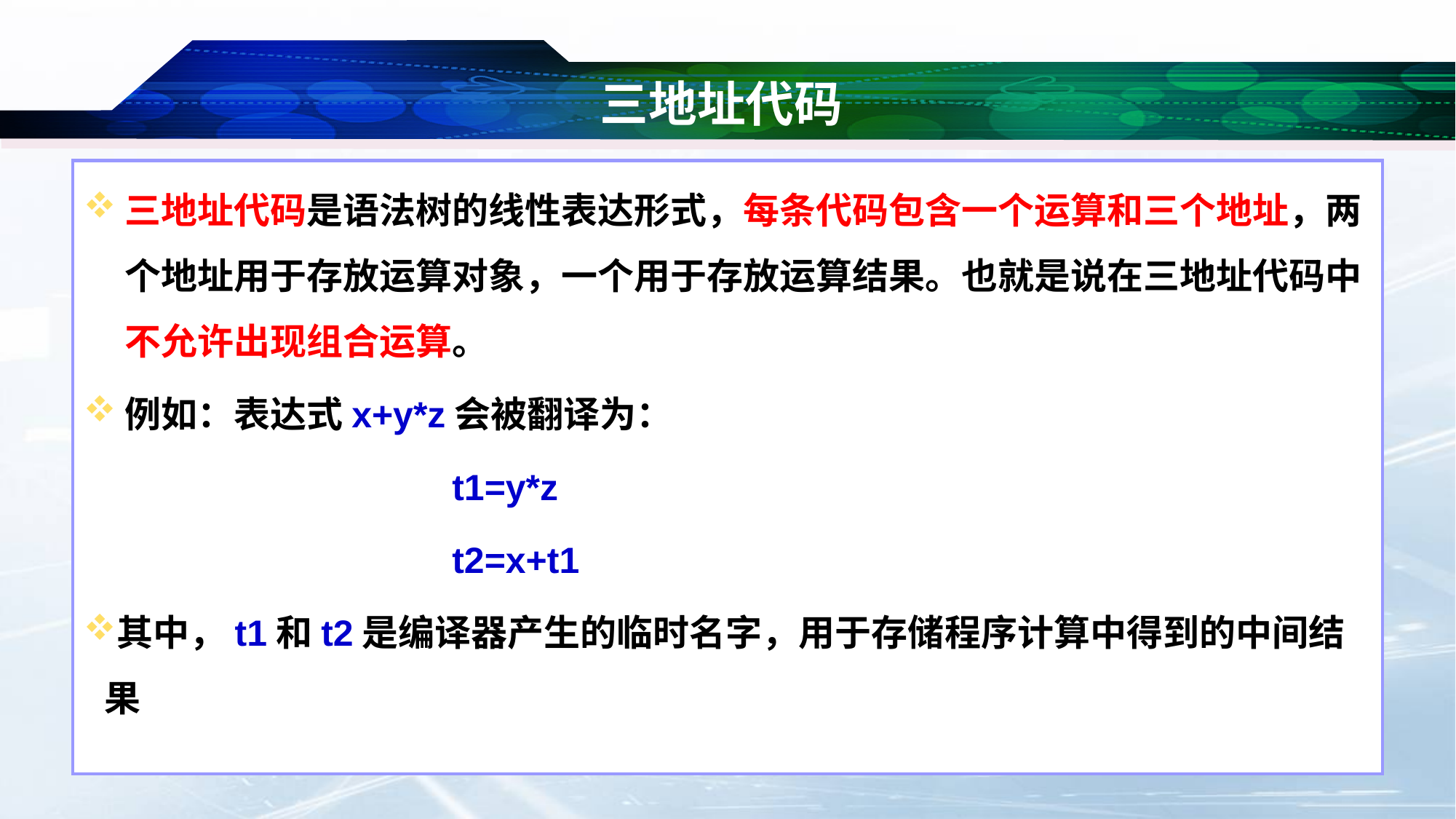

# 三地址代码
三地址代码是语法树的线性表达形式，每条代码包含一个运算和三个地址，两个地址用于存放运算对象，一个用于存放运算结果。也就是说在三地址代码中不允许出现组合运算。
例如：表达式x+y*z会被翻译为：
t1=y*z
t2=x+t1
其中，t1和t2是编译器产生的临时名字，用于存储程序计算中得到的中间结果